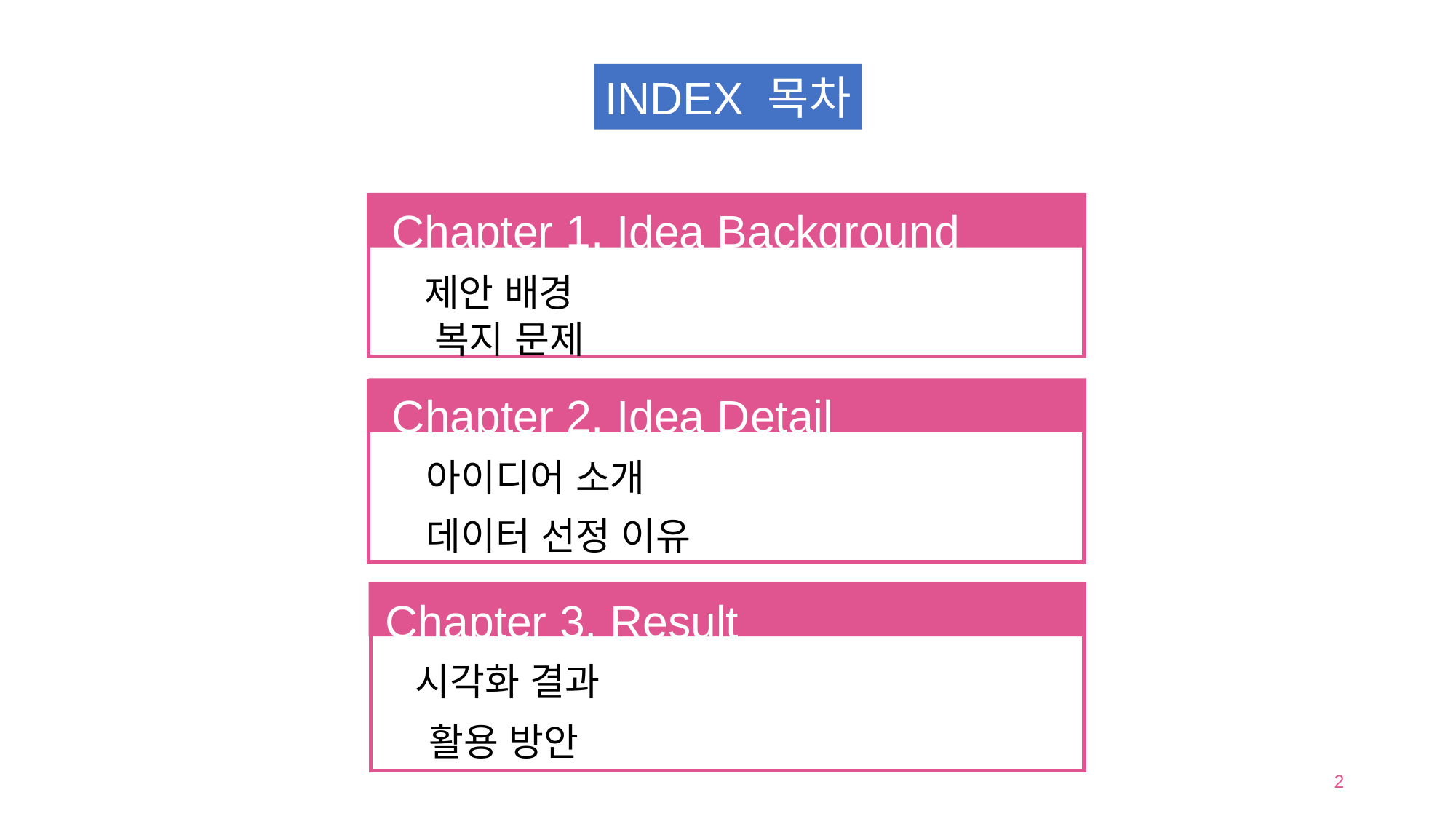

INDEX 목차

Chapter 1. Idea Background

제안 배경
복지 문제
Chapter 2. Idea Detail

아이디어 소개
시각화 결과
데이터 선정 이유
Chapter 3. Result

활용 방안
2